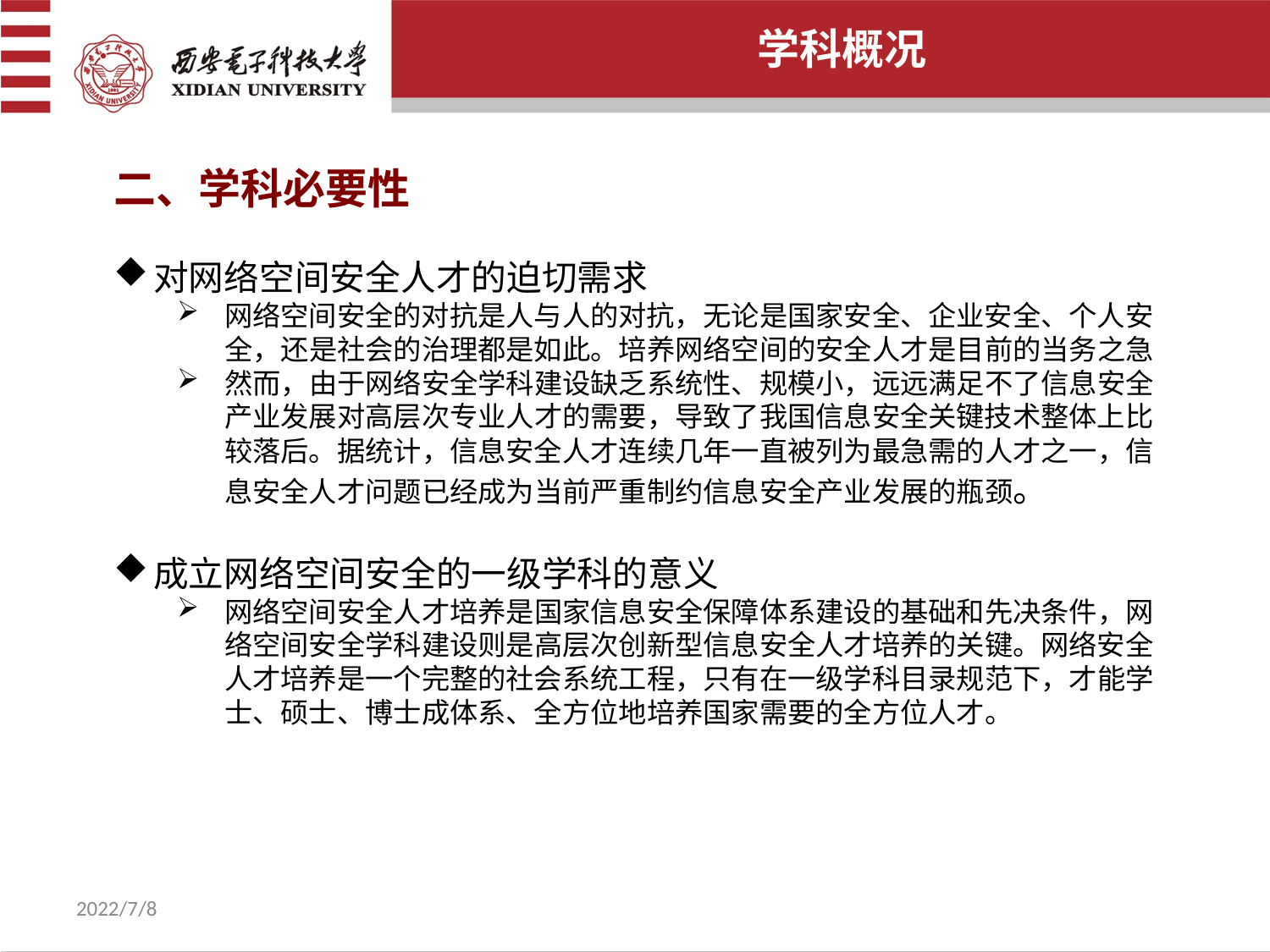

学科概况
二、学科必要性

对网络空间安全人才的迫切需求
网络空间安全的对抗是人与人的对抗，无论是国家安全、企业安全、个人安全，还是社会的治理都是如此。培养网络空间的安全人才是目前的当务之急
然而，由于网络安全学科建设缺乏系统性、规模小，远远满足不了信息安全产业发展对高层次专业人才的需要，导致了我国信息安全关键技术整体上比较落后。据统计，信息安全人才连续几年一直被列为最急需的人才之一，信息安全人才问题已经成为当前严重制约信息安全产业发展的瓶颈。

成立网络空间安全的一级学科的意义
网络空间安全人才培养是国家信息安全保障体系建设的基础和先决条件，网络空间安全学科建设则是高层次创新型信息安全人才培养的关键。网络安全人才培养是一个完整的社会系统工程，只有在一级学科目录规范下，才能学士、硕士、博士成体系、全方位地培养国家需要的全方位人才。

2022/7/8